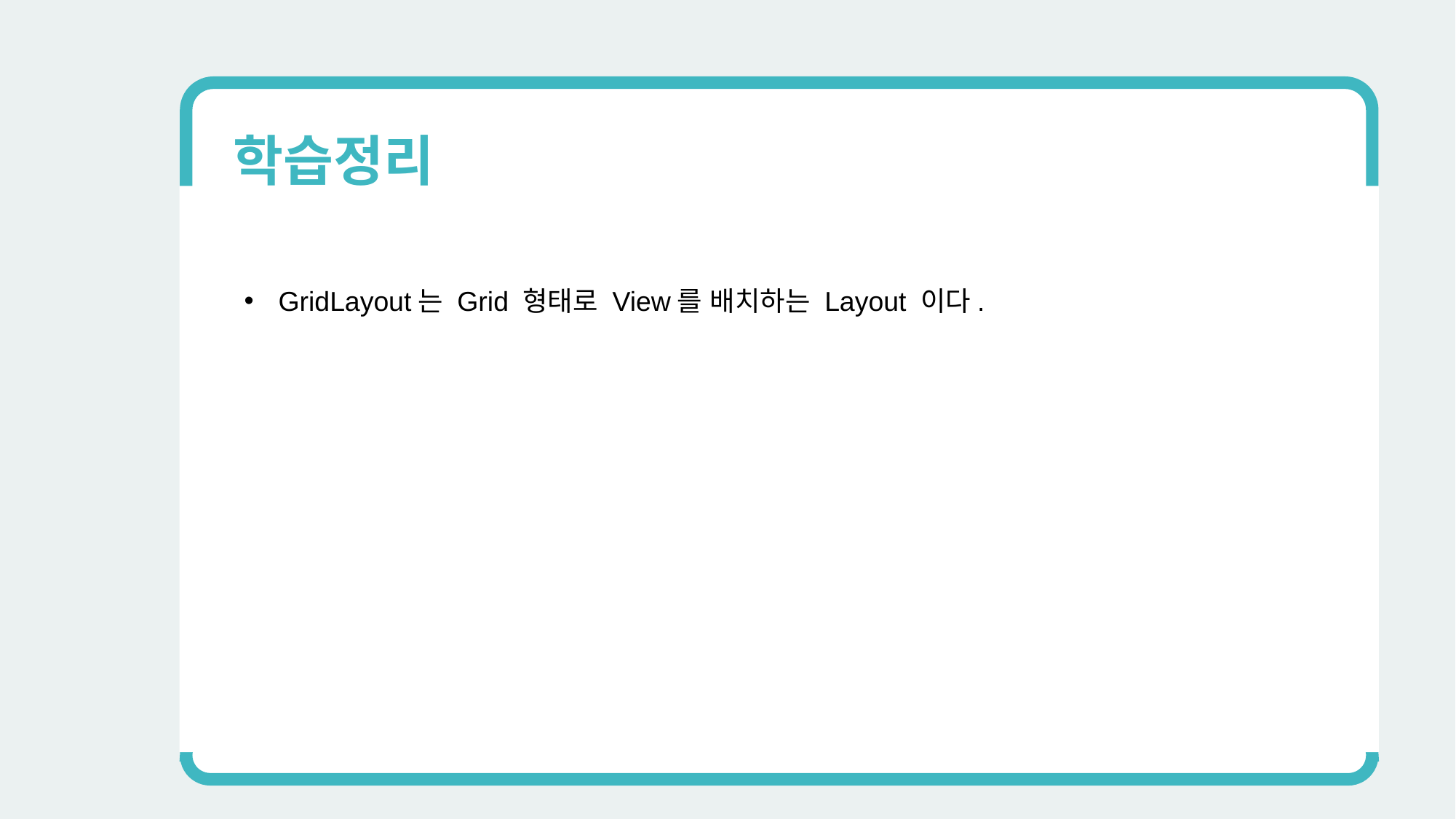

학습정리

GridLayout는 Grid 형태로 View를 배치하는 Layout 이다.